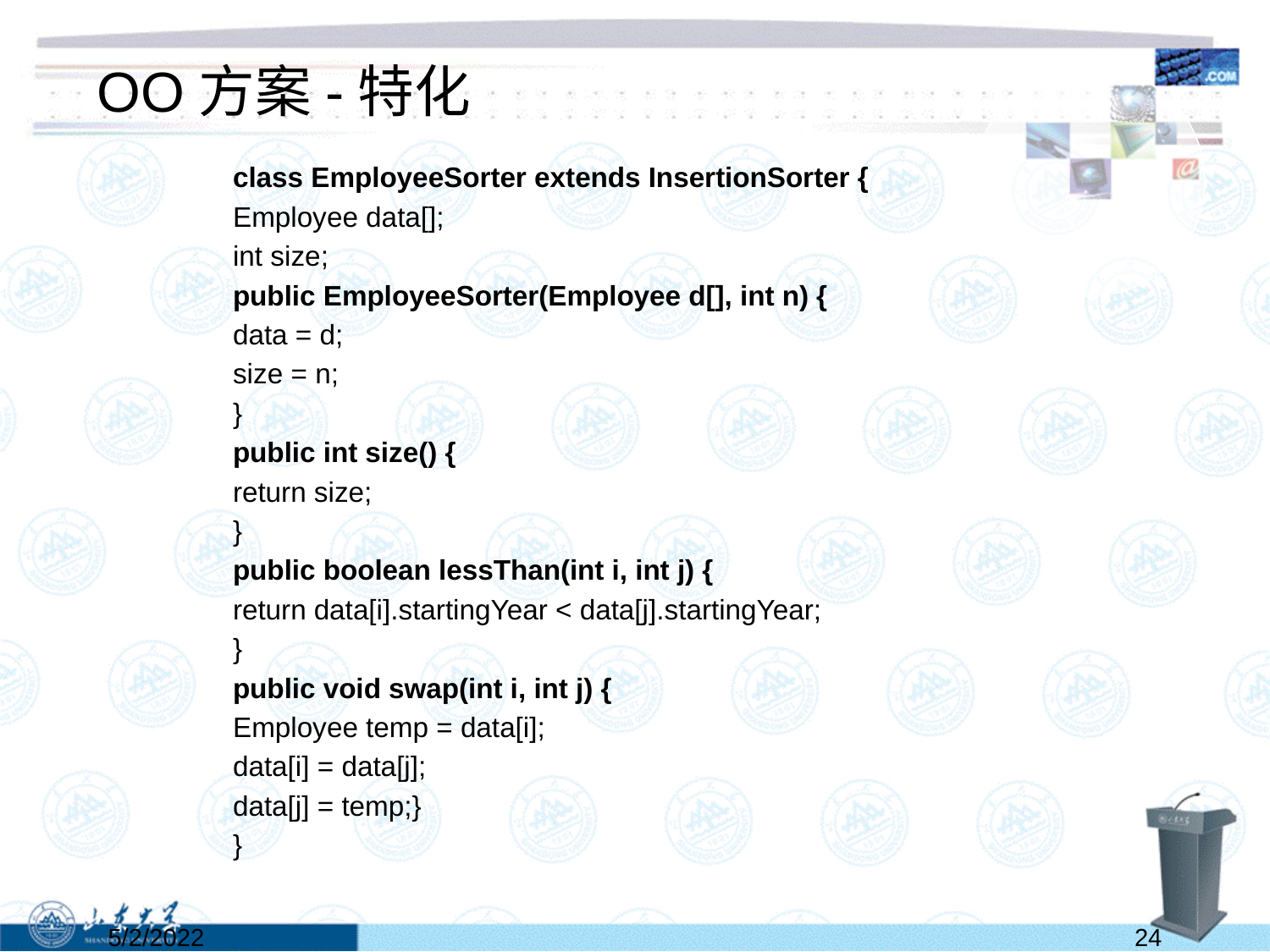

# OO方案-特化
class EmployeeSorter extends InsertionSorter {
Employee data[];
int size;
public EmployeeSorter(Employee d[], int n) {
data = d;
size = n;
}
public int size() {
return size;
}
public boolean lessThan(int i, int j) {
return data[i].startingYear < data[j].startingYear;
}
public void swap(int i, int j) {
Employee temp = data[i];
data[i] = data[j];
data[j] = temp;}
}
5/2/2022
24